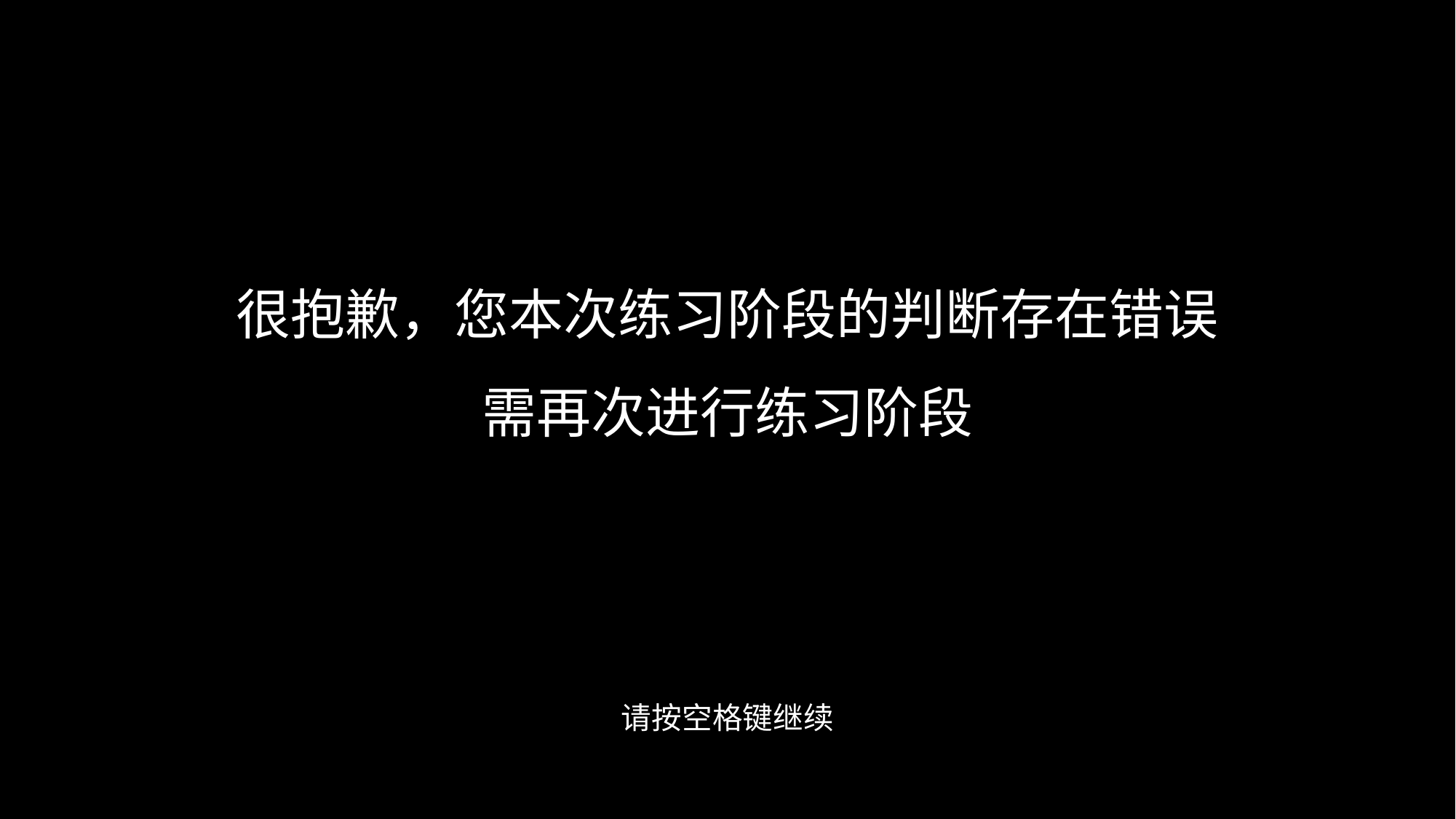

很抱歉，您本次练习阶段的判断存在错误
需再次进行练习阶段
请按空格键继续